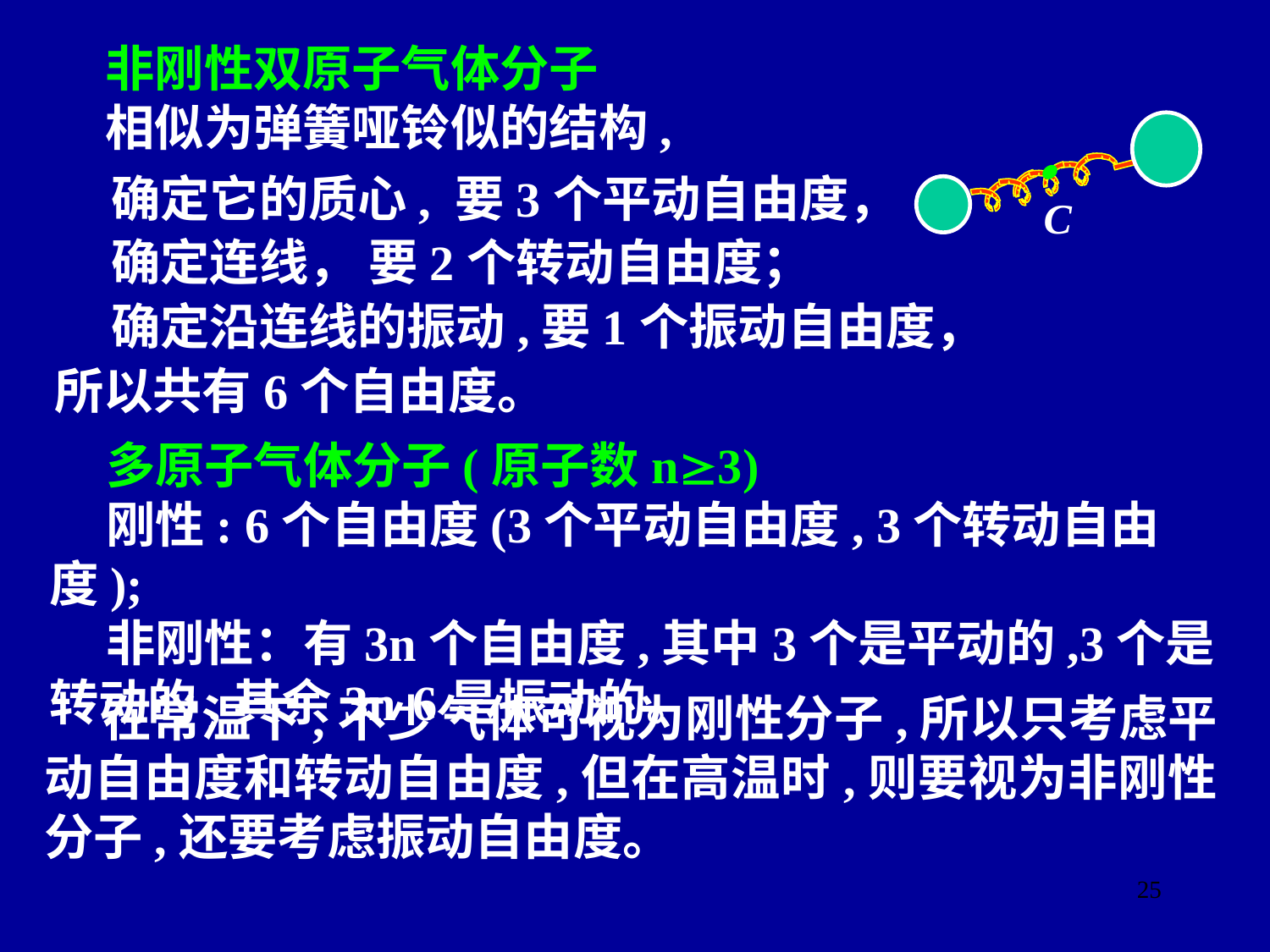

非刚性双原子气体分子
相似为弹簧哑铃似的结构,

•

C

    确定它的质心, 要3个平动自由度，
    确定连线， 要2个转动自由度；
    确定沿连线的振动,要1个振动自由度，
所以共有6个自由度。
    多原子气体分子(原子数n≥3)
    刚性: 6个自由度(3个平动自由度, 3个转动自由度);
    非刚性：有3n个自由度,其中3个是平动的,3个是转动的,其余3n-6是振动的。
    在常温下,不少气体可视为刚性分子,所以只考虑平动自由度和转动自由度,但在高温时,则要视为非刚性分子,还要考虑振动自由度。
25